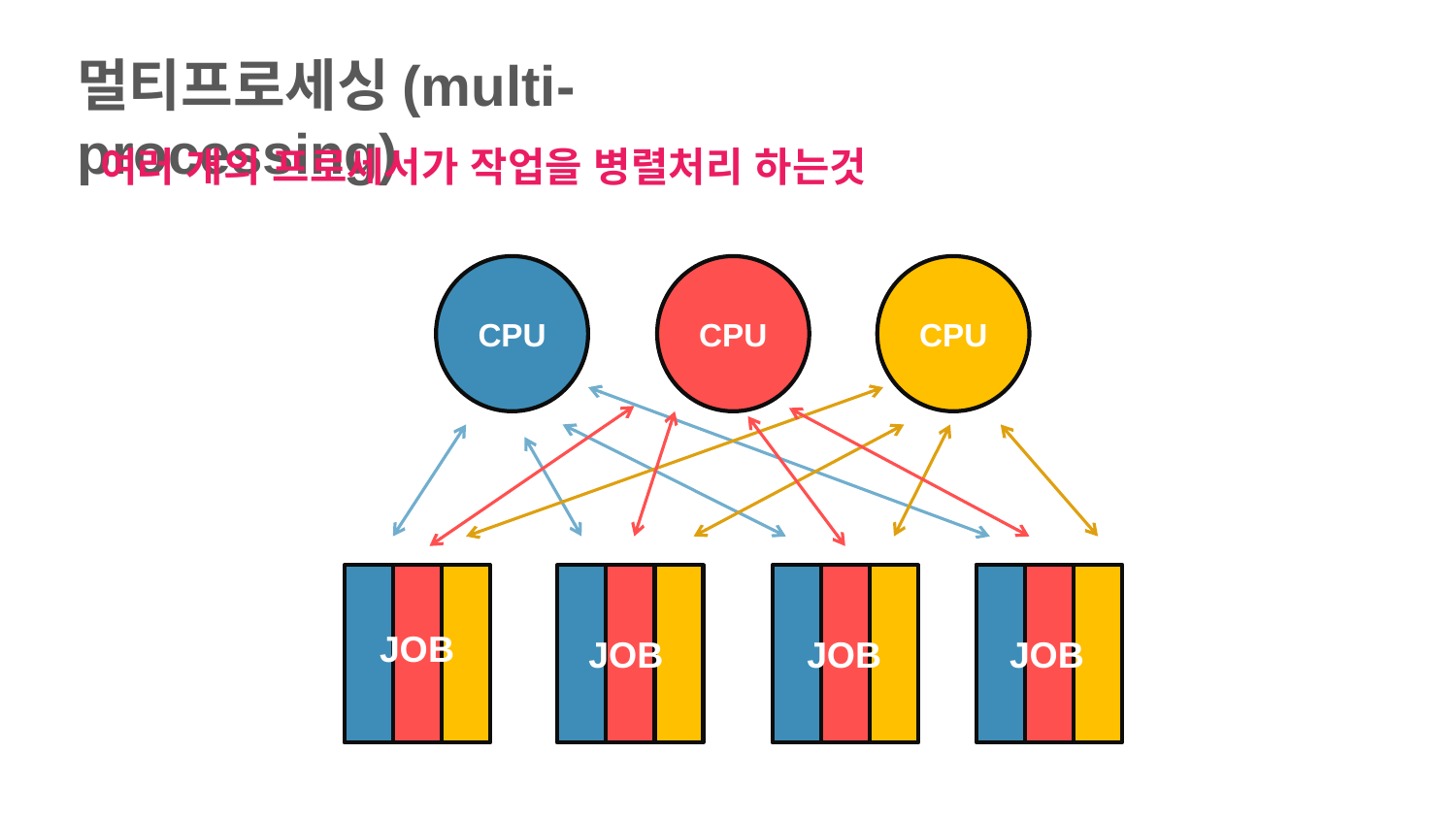

멀티프로세싱(multi-processing)
여러 개의 프로세서가 작업을 병렬처리 하는것
CPU
CPU
CPU

JOB
JOB
JOB
JOB